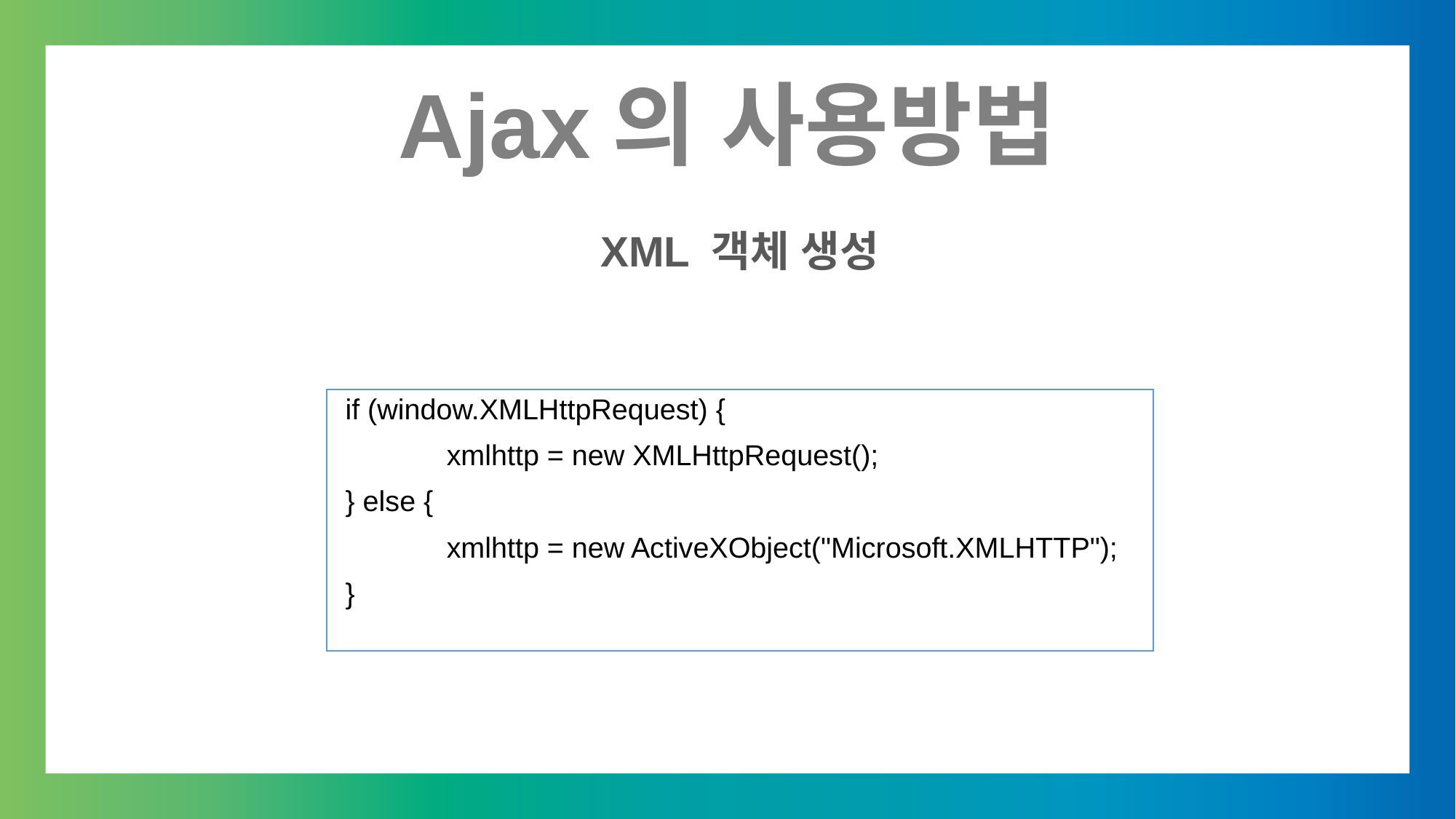

Ajax의 사용방법
XML 객체 생성
 if (window.XMLHttpRequest) {
	xmlhttp = new XMLHttpRequest();
 } else {
	xmlhttp = new ActiveXObject("Microsoft.XMLHTTP");
 }